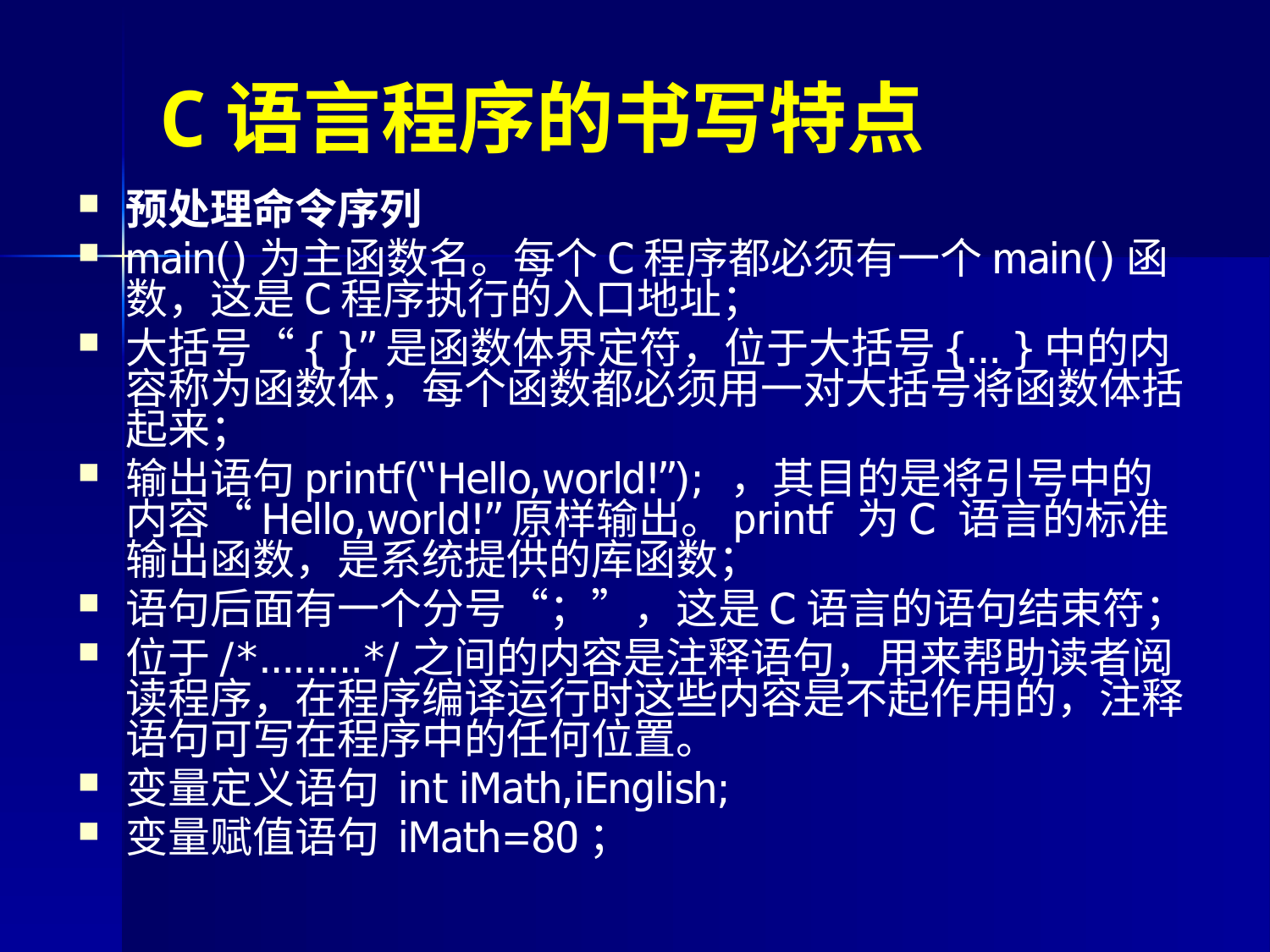

# C语言程序的书写特点
预处理命令序列
main()为主函数名。每个C程序都必须有一个main()函数，这是C程序执行的入口地址；
大括号“{ }”是函数体界定符，位于大括号{… }中的内容称为函数体，每个函数都必须用一对大括号将函数体括起来；
输出语句printf(“Hello,world!”); ，其目的是将引号中的内容“Hello,world!”原样输出。printf 为C 语言的标准输出函数，是系统提供的库函数；
语句后面有一个分号“；”，这是C语言的语句结束符；
位于/*………*/之间的内容是注释语句，用来帮助读者阅读程序，在程序编译运行时这些内容是不起作用的，注释语句可写在程序中的任何位置。
变量定义语句 int iMath,iEnglish;
变量赋值语句 iMath=80；